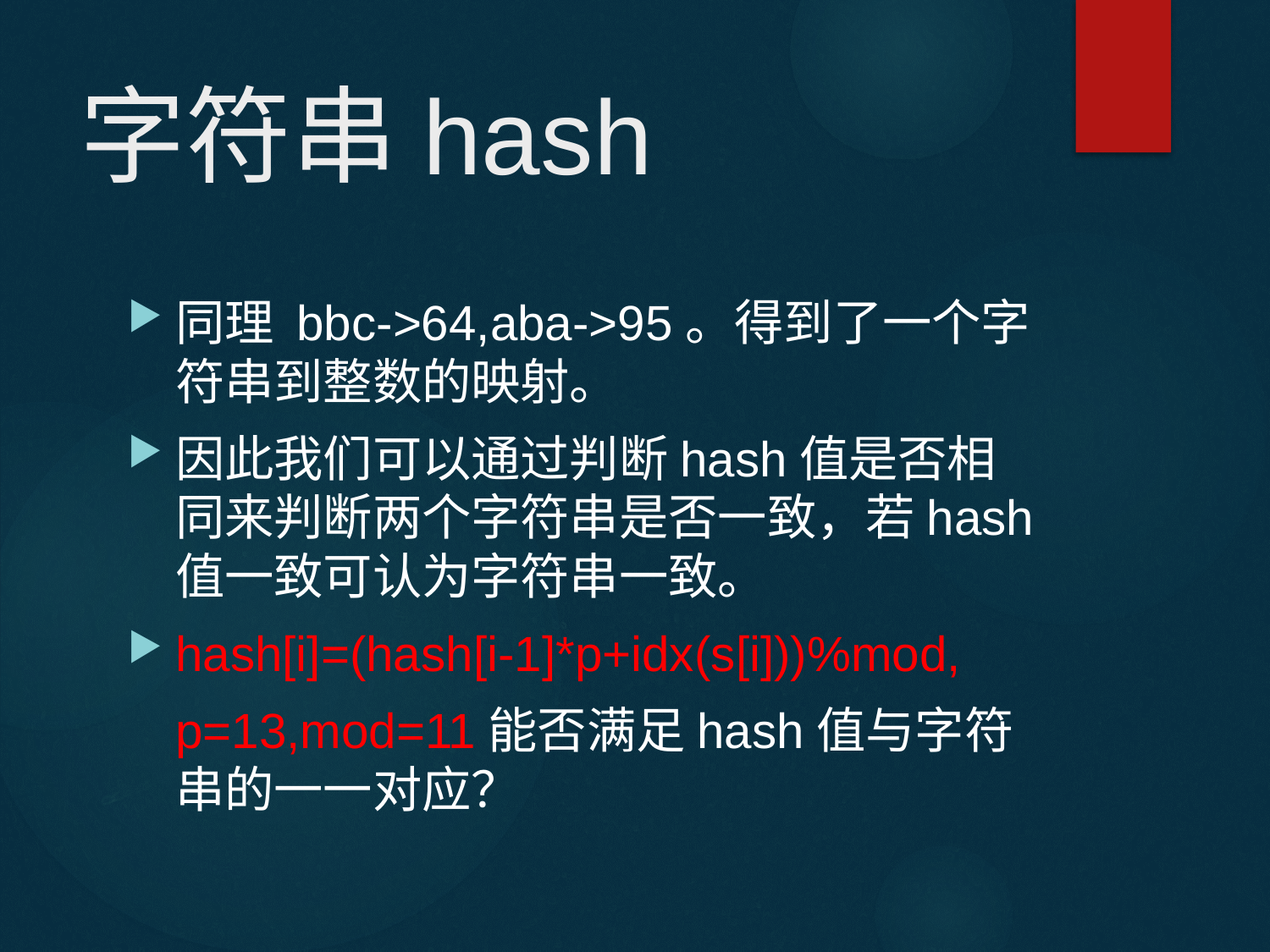

# 字符串hash
同理 bbc->64,aba->95。得到了一个字符串到整数的映射。
因此我们可以通过判断hash值是否相同来判断两个字符串是否一致，若hash值一致可认为字符串一致。
hash[i]=(hash[i-1]*p+idx(s[i]))%mod,
 	p=13,mod=11能否满足hash值与字符串的一一对应？